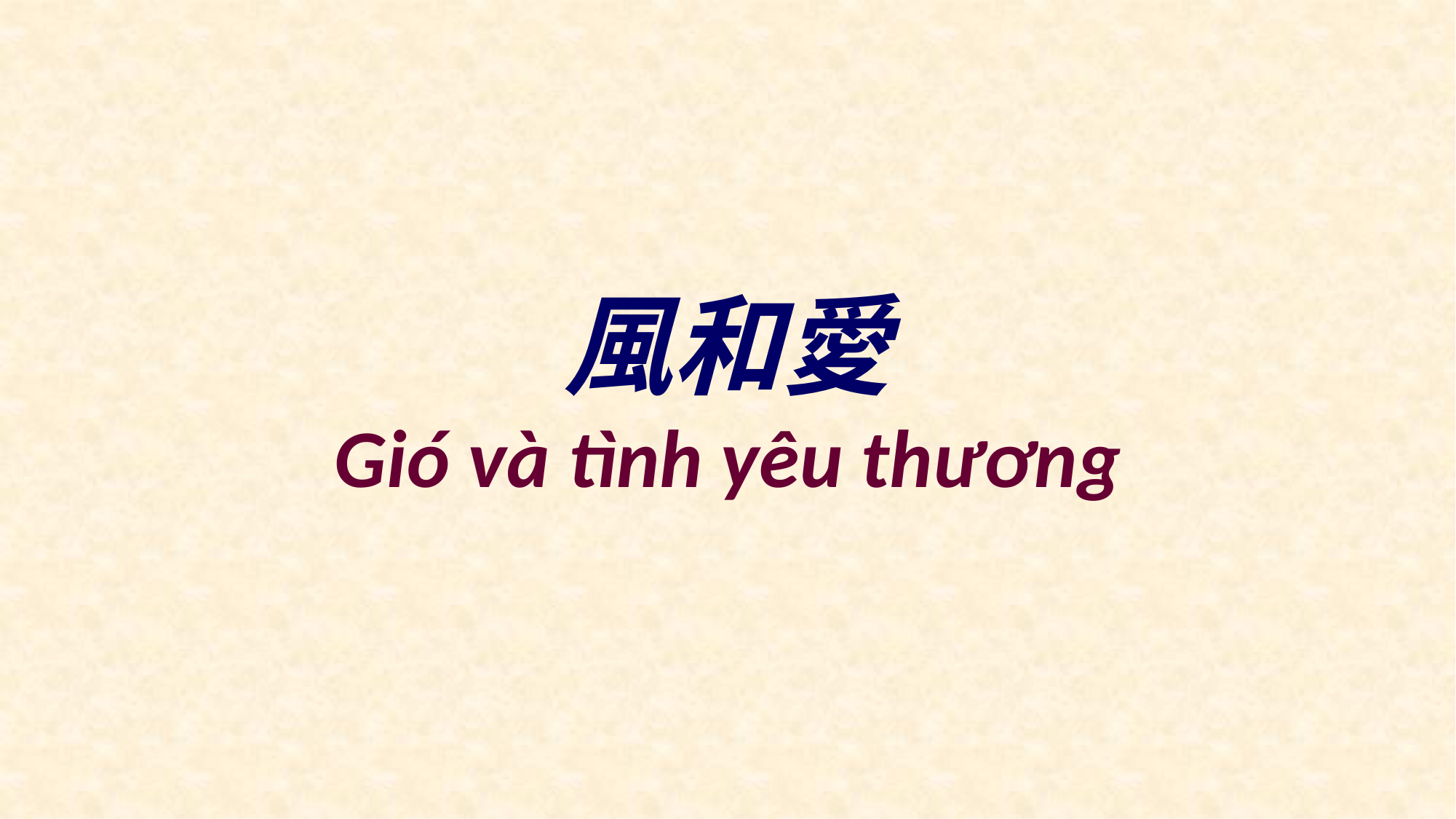

# 風和愛
Gió và tình yêu thương